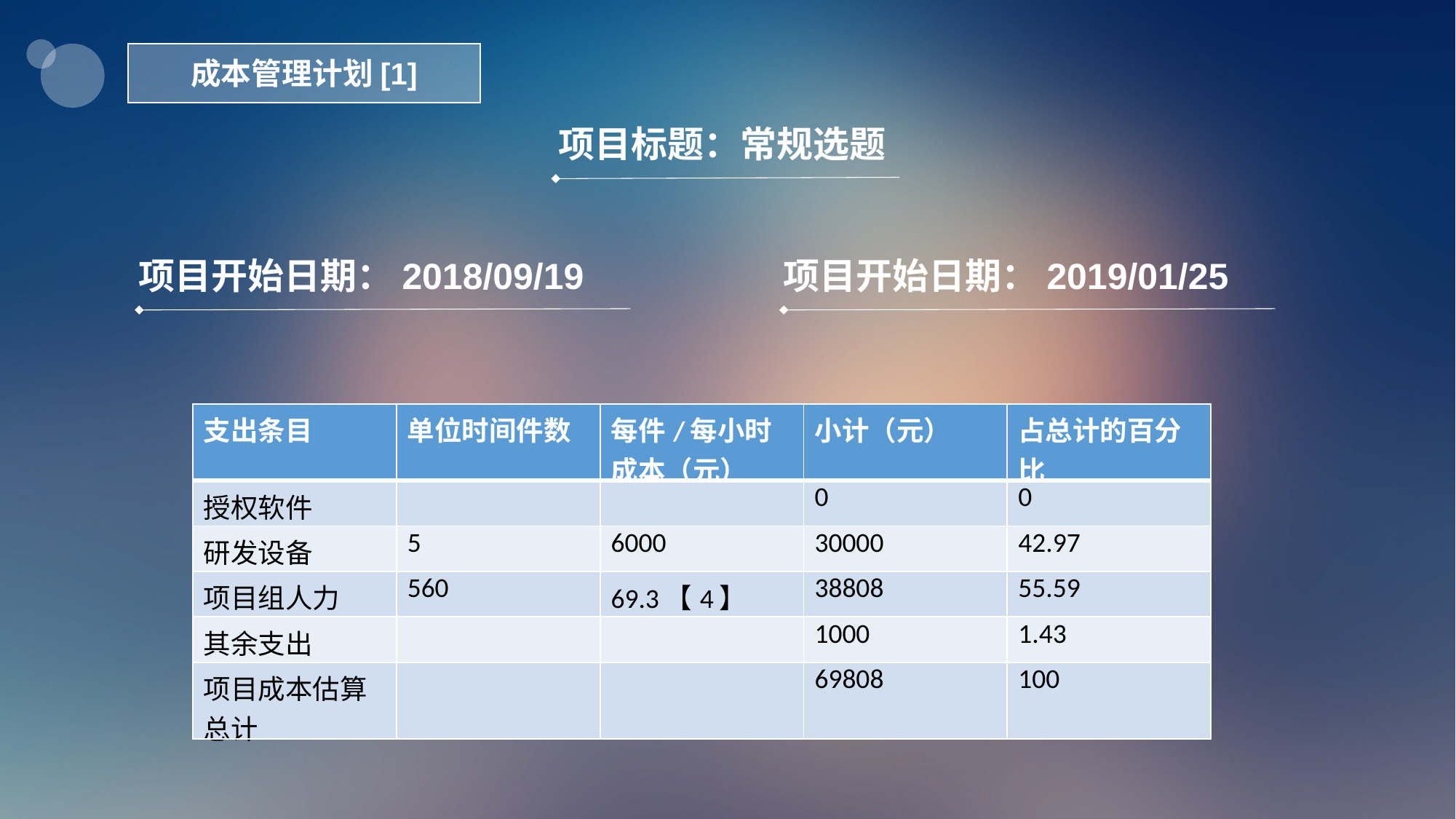

成本管理计划[1]

项目标题：常规选题
项目开始日期：2018/09/19
项目开始日期：2019/01/25
| 支出条目 | 单位时间件数 | 每件/每小时成本（元） | 小计（元） | 占总计的百分比 |
| --- | --- | --- | --- | --- |
| 授权软件 |  |  | 0 | 0 |
| 研发设备 | 5 | 6000 | 30000 | 42.97 |
| 项目组人力 | 560 | 69.3【4】 | 38808 | 55.59 |
| 其余支出 |  |  | 1000 | 1.43 |
| 项目成本估算总计 |  |  | 69808 | 100 |